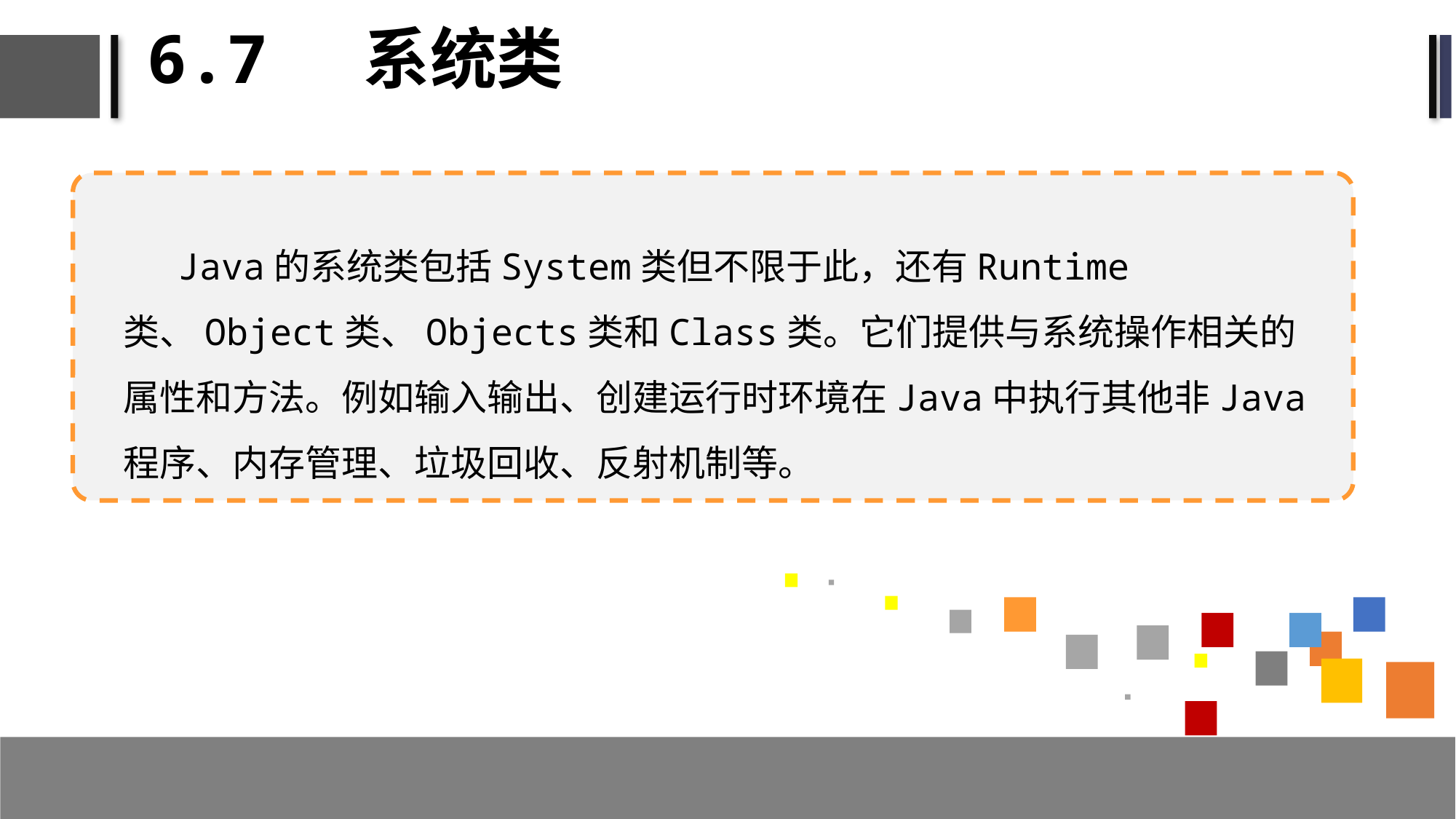

# 6.7  系统类

Java的系统类包括System类但不限于此，还有Runtime类、Object类、Objects类和Class类。它们提供与系统操作相关的属性和方法。例如输入输出、创建运行时环境在Java中执行其他非Java程序、内存管理、垃圾回收、反射机制等。